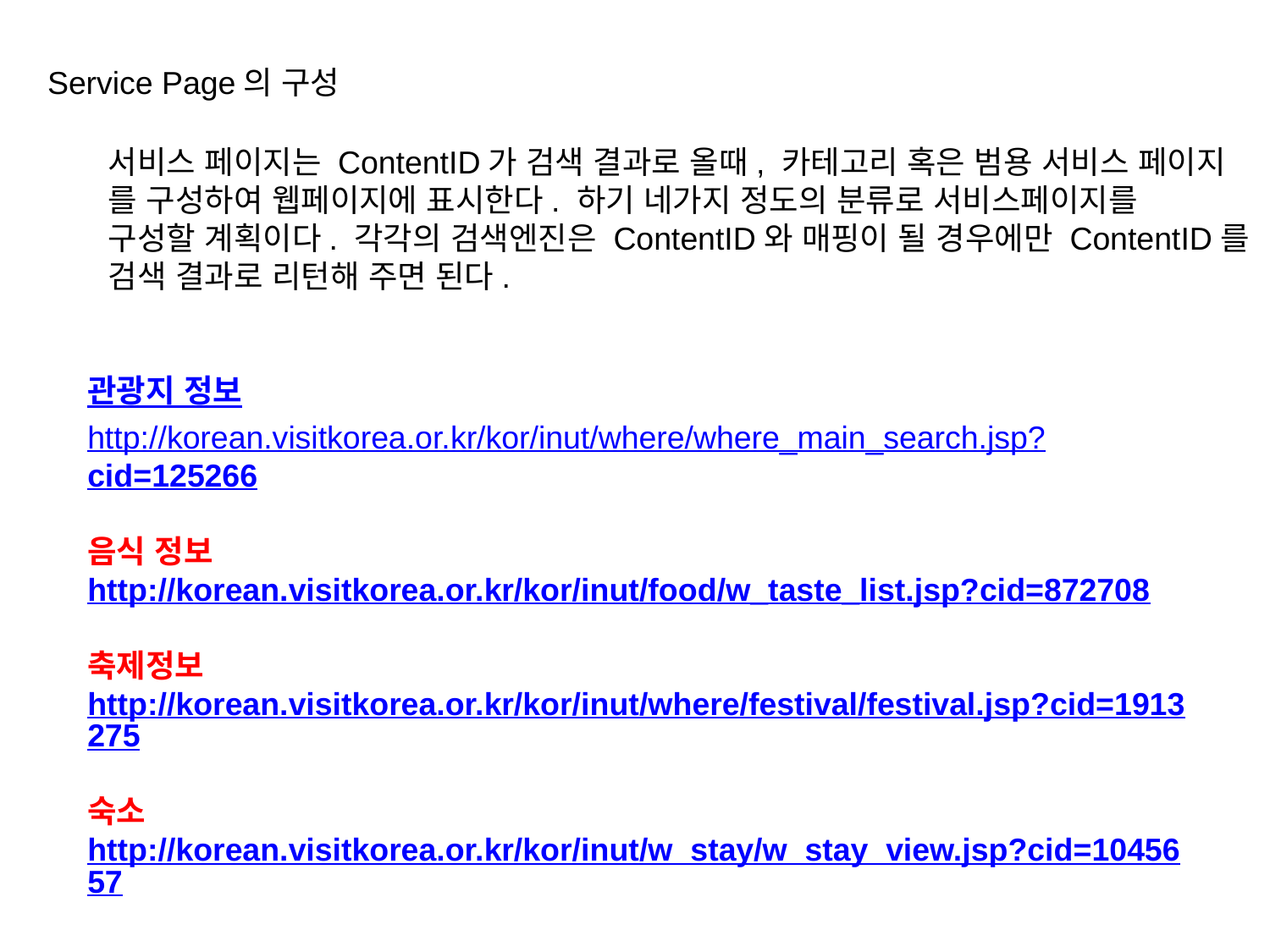

Service Page의 구성
서비스 페이지는 ContentID가 검색 결과로 올때, 카테고리 혹은 범용 서비스 페이지
를 구성하여 웹페이지에 표시한다. 하기 네가지 정도의 분류로 서비스페이지를
구성할 계획이다. 각각의 검색엔진은 ContentID와 매핑이 될 경우에만 ContentID를
검색 결과로 리턴해 주면 된다.
관광지 정보
http://korean.visitkorea.or.kr/kor/inut/where/where_main_search.jsp?cid=125266

음식 정보
http://korean.visitkorea.or.kr/kor/inut/food/w_taste_list.jsp?cid=872708

축제정보
http://korean.visitkorea.or.kr/kor/inut/where/festival/festival.jsp?cid=1913275

숙소
http://korean.visitkorea.or.kr/kor/inut/w_stay/w_stay_view.jsp?cid=1045657